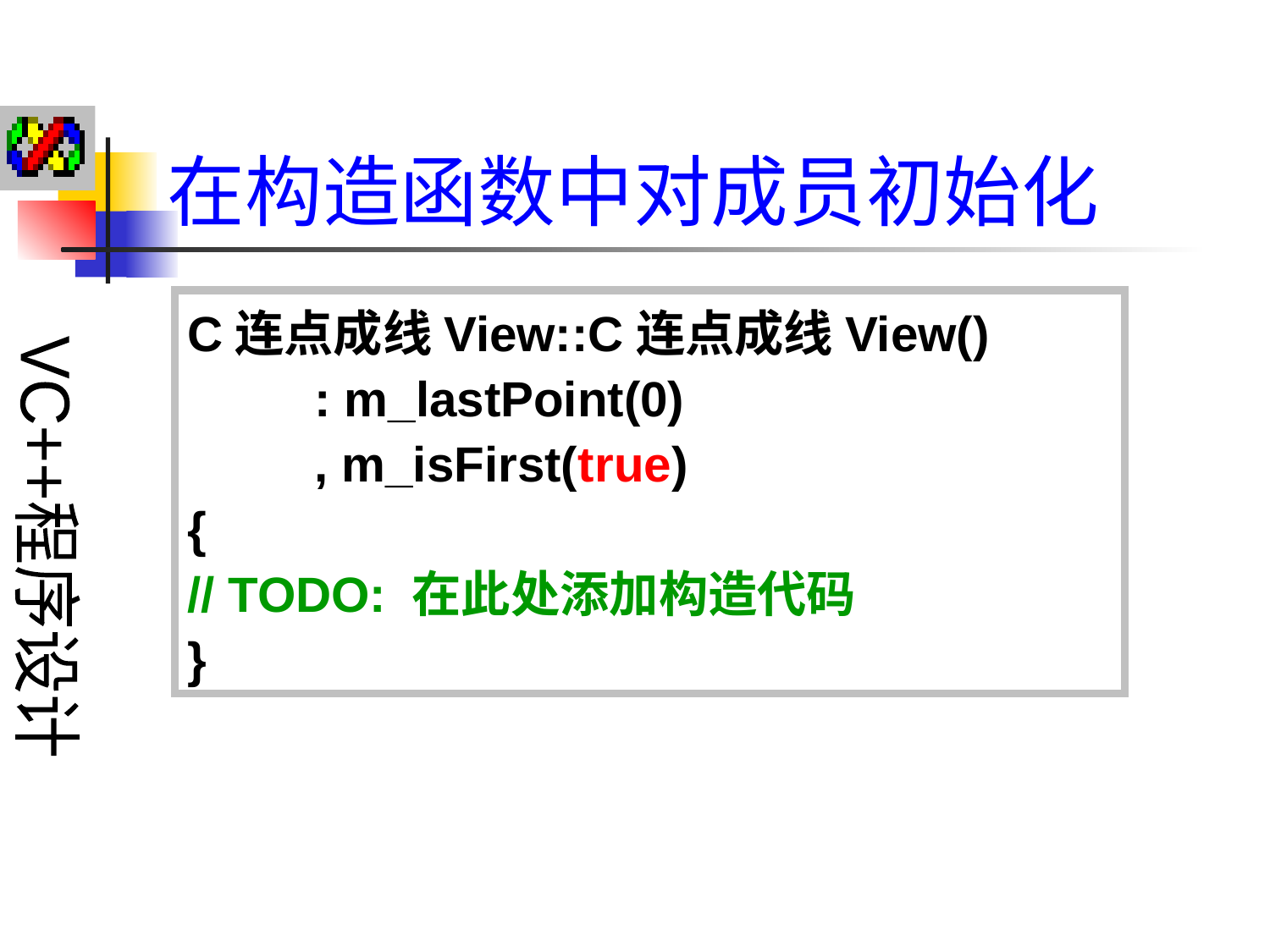

在构造函数中对成员初始化
C连点成线View::C连点成线View()
	: m_lastPoint(0)
	, m_isFirst(true)
{
// TODO: 在此处添加构造代码
}